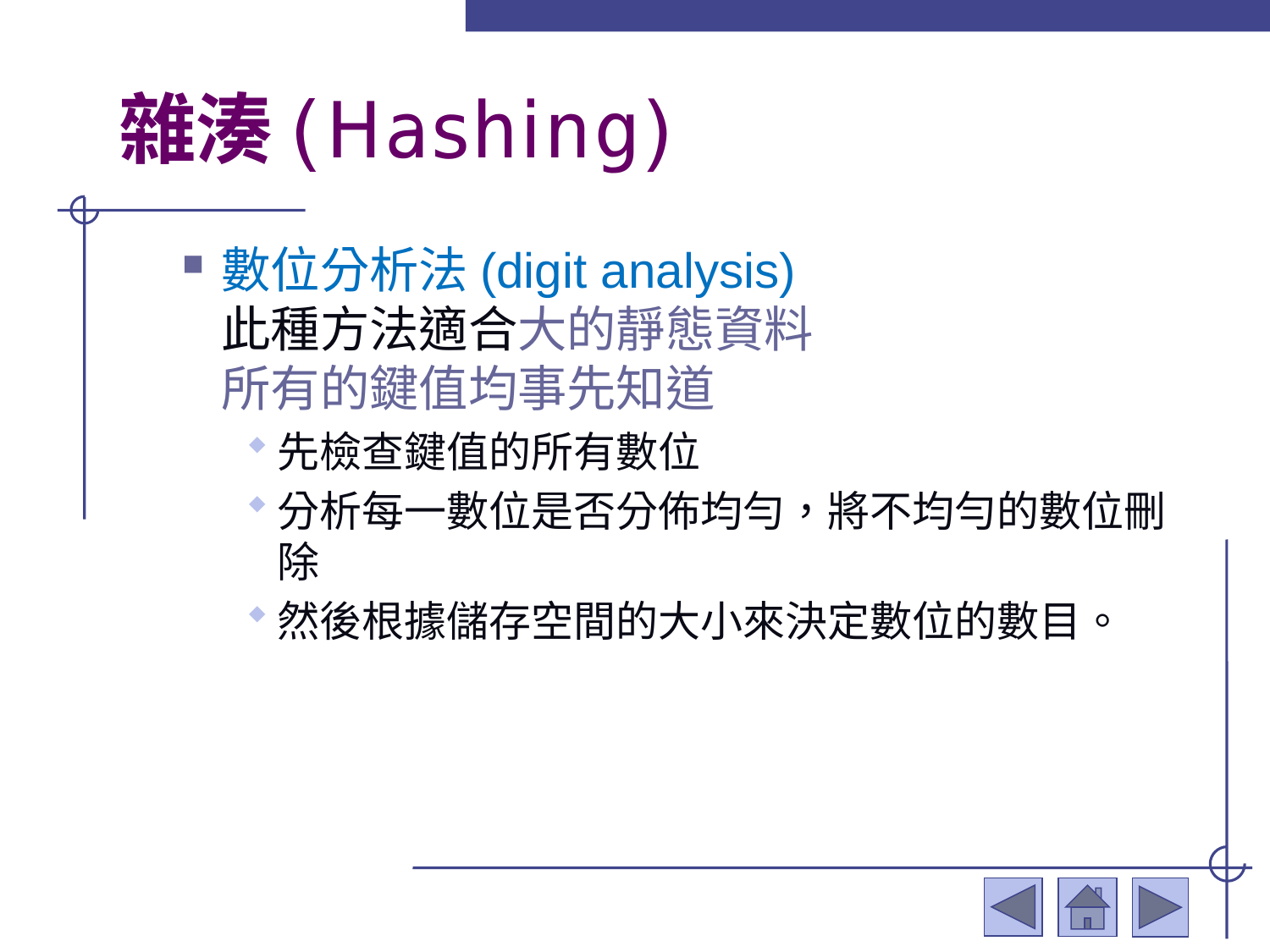

# 雜湊(Hashing)
數位分析法(digit analysis)
此種方法適合大的靜態資料
所有的鍵值均事先知道
先檢查鍵值的所有數位
分析每一數位是否分佈均勻，將不均勻的數位刪除
然後根據儲存空間的大小來決定數位的數目。